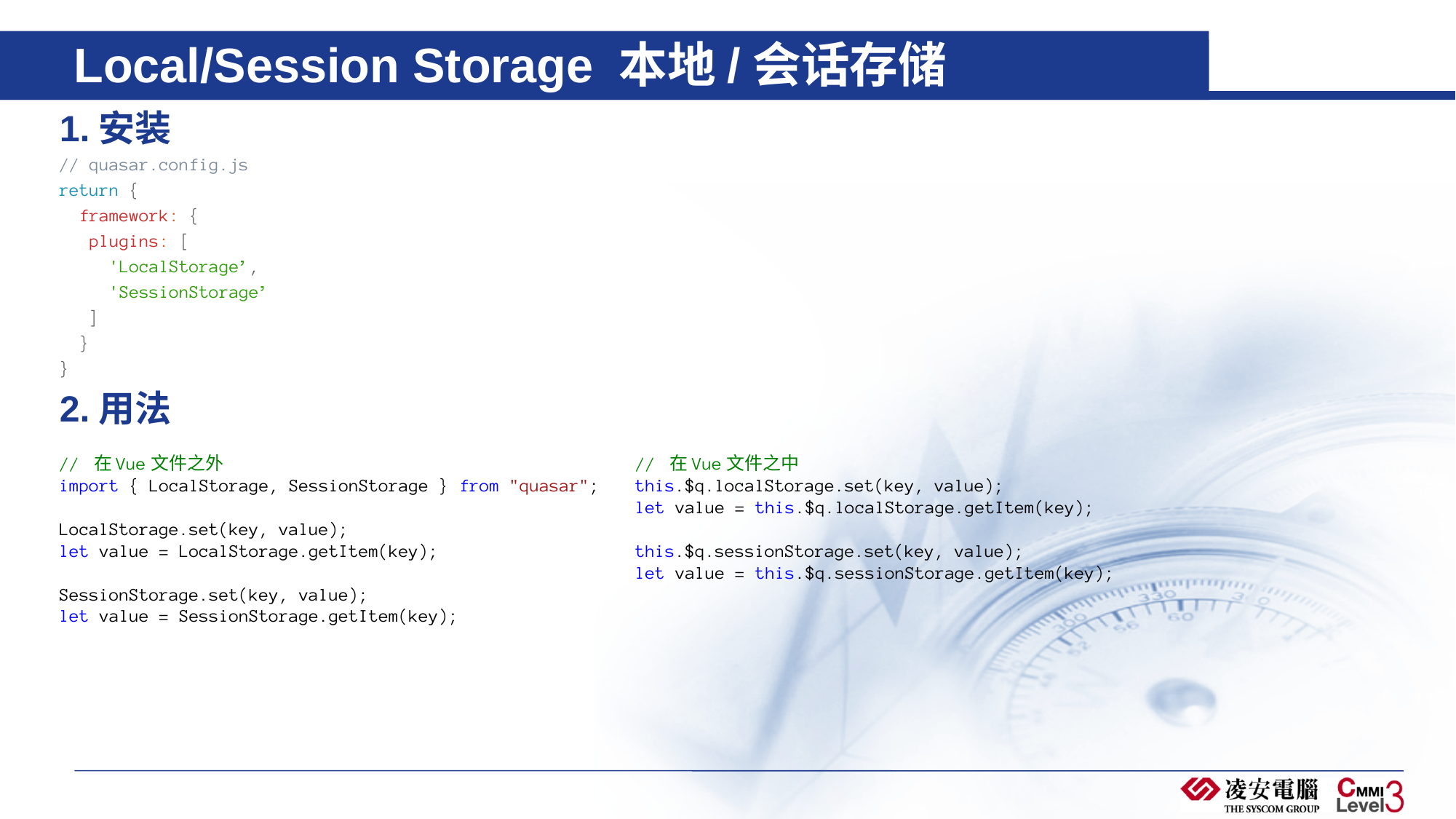

# Local/Session Storage 本地/会话存储
1.安装
// quasar.config.js
return {
  framework: {
   plugins: [
     'LocalStorage’,
     'SessionStorage’
   ]
  }
}
2.用法
// 在Vue文件之外
import { LocalStorage, SessionStorage } from "quasar";
LocalStorage.set(key, value);
let value = LocalStorage.getItem(key);
SessionStorage.set(key, value);
let value = SessionStorage.getItem(key);
// 在Vue文件之中
this.$q.localStorage.set(key, value);
let value = this.$q.localStorage.getItem(key);
this.$q.sessionStorage.set(key, value);
let value = this.$q.sessionStorage.getItem(key);